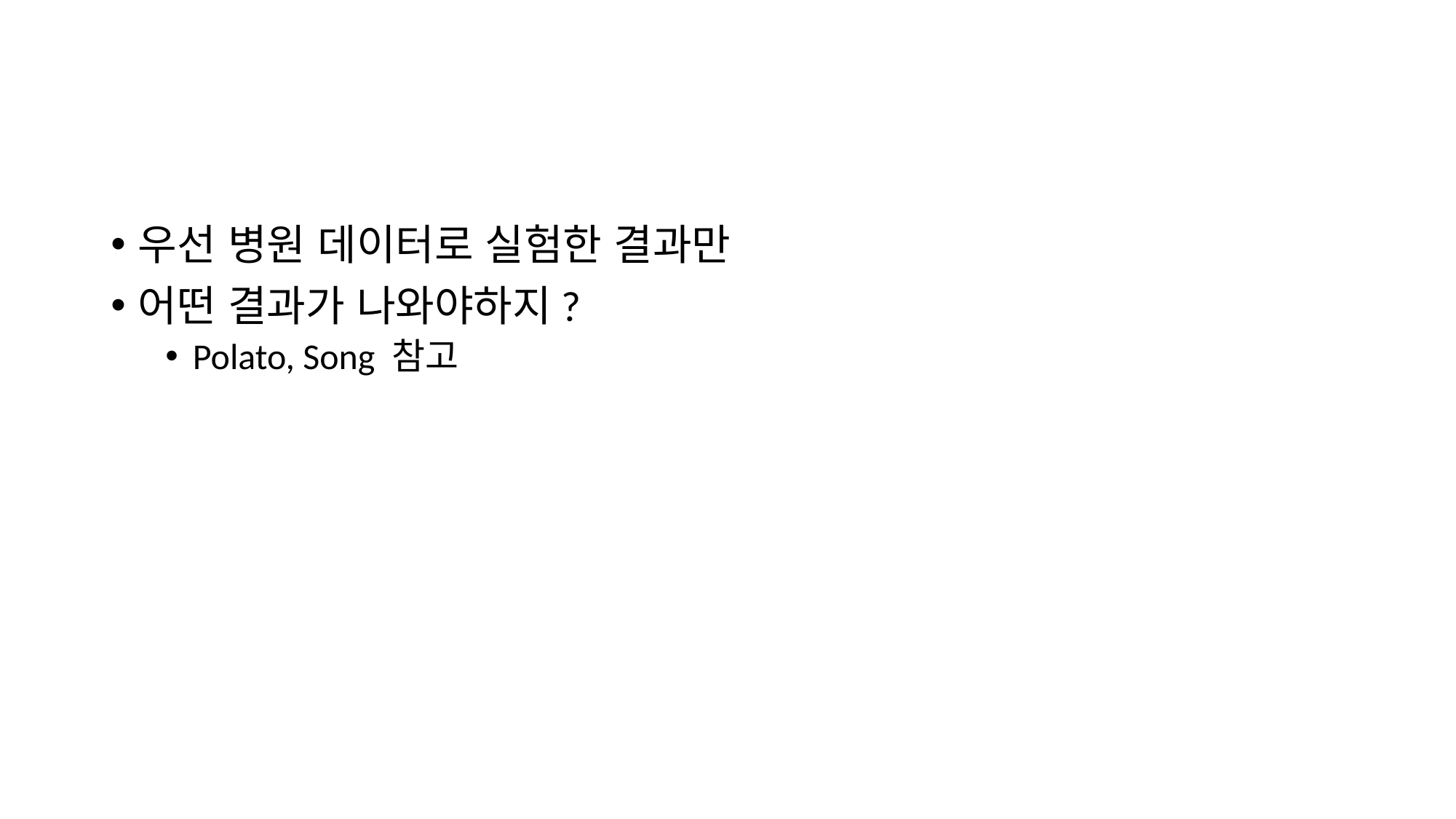

#
우선 병원 데이터로 실험한 결과만
어떤 결과가 나와야하지?
Polato, Song 참고